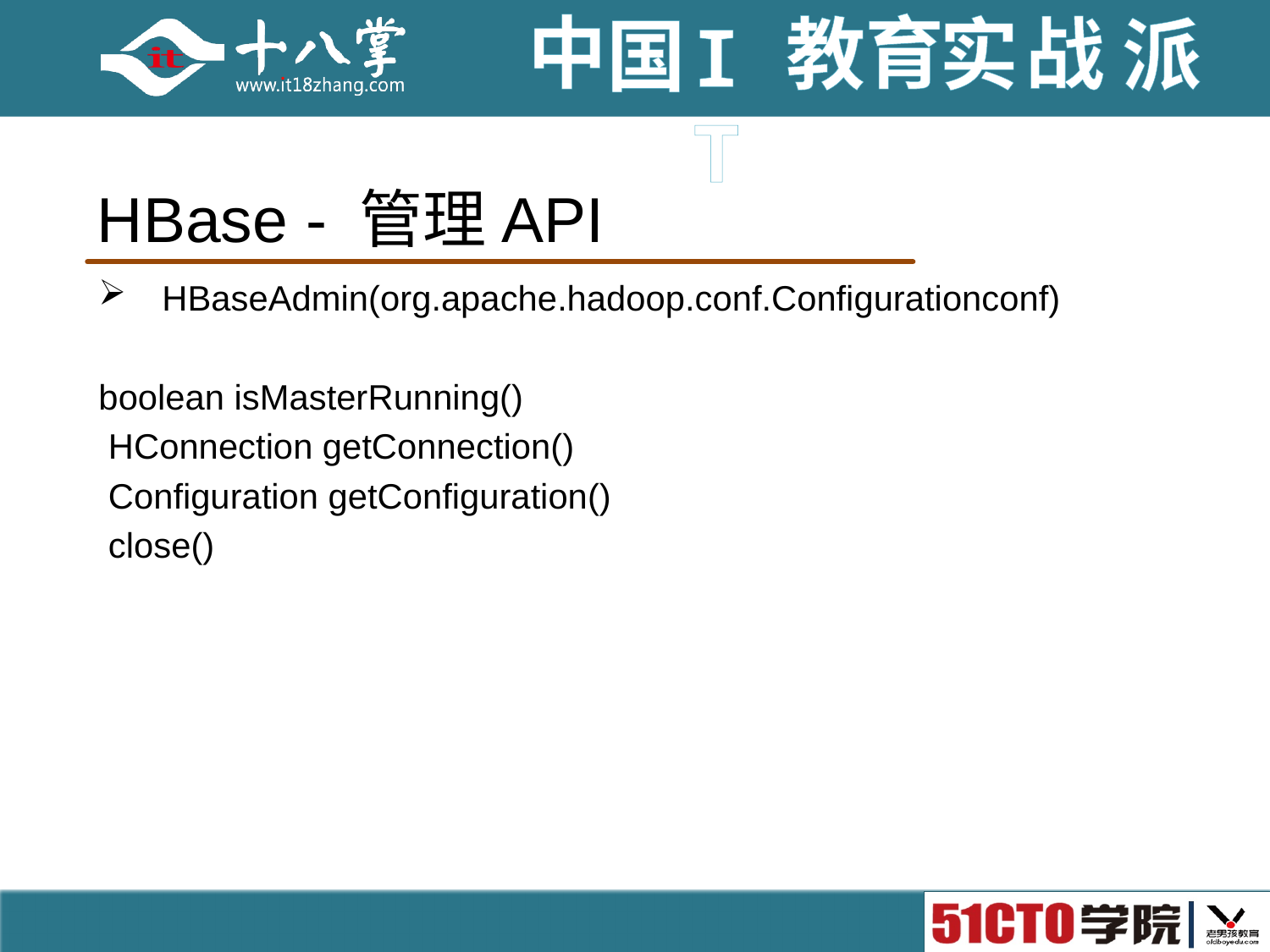

# HBase - 管理API
HBaseAdmin(org.apache.hadoop.conf.Configurationconf)

boolean isMasterRunning()
 HConnection getConnection()
 Configuration getConfiguration()
 close()